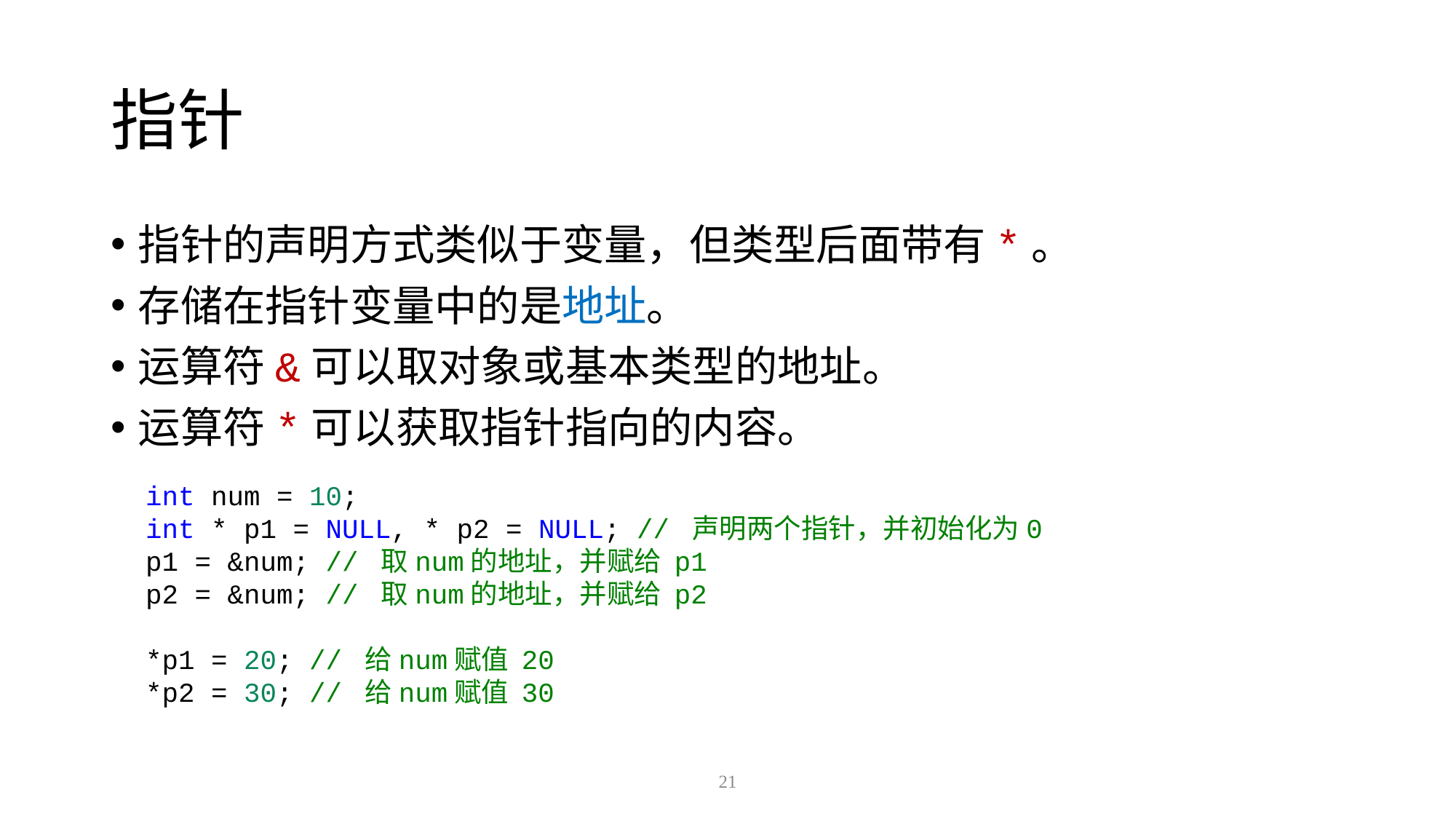

# 指针
指针的声明方式类似于变量，但类型后面带有*。
存储在指针变量中的是地址。
运算符&可以取对象或基本类型的地址。
运算符*可以获取指针指向的内容。

int num = 10;
int * p1 = NULL, * p2 = NULL; // 声明两个指针，并初始化为0
p1 = &num; // 取num的地址，并赋给 p1
p2 = &num; // 取num的地址，并赋给 p2
*p1 = 20; // 给num赋值 20
*p2 = 30; // 给num赋值 30
21